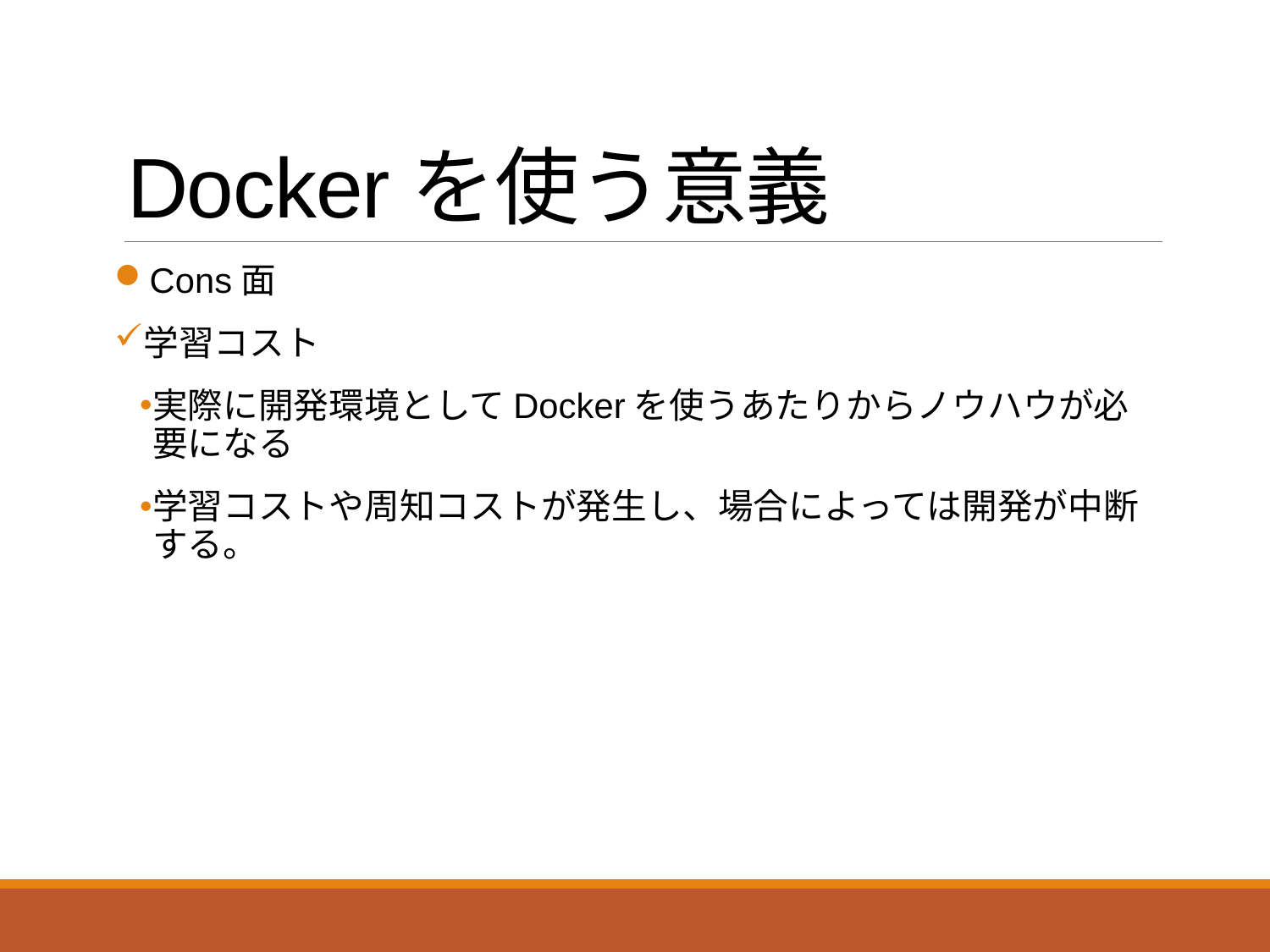

# Dockerを使う意義
Cons面
学習コスト
実際に開発環境としてDockerを使うあたりからノウハウが必要になる
学習コストや周知コストが発生し、場合によっては開発が中断する。